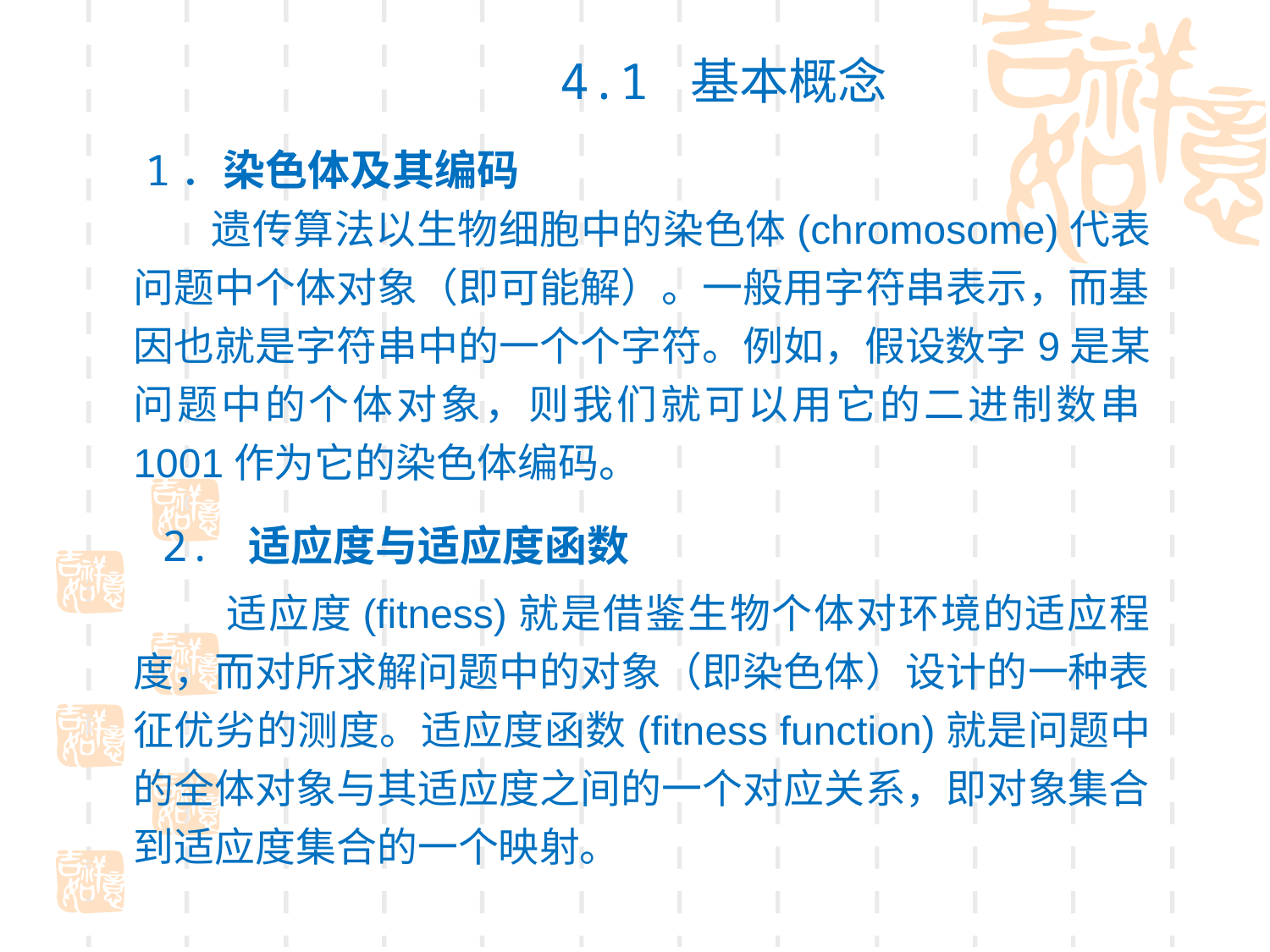

4.1 基本概念
     1．染色体及其编码
            遗传算法以生物细胞中的染色体(chromosome)代表问题中个体对象（即可能解）。一般用字符串表示，而基因也就是字符串中的一个个字符。例如，假设数字9是某问题中的个体对象，则我们就可以用它的二进制数串1001作为它的染色体编码。
   2. 适应度与适应度函数
            适应度(fitness)就是借鉴生物个体对环境的适应程度，而对所求解问题中的对象（即染色体）设计的一种表征优劣的测度。适应度函数(fitness function)就是问题中的全体对象与其适应度之间的一个对应关系，即对象集合到适应度集合的一个映射。